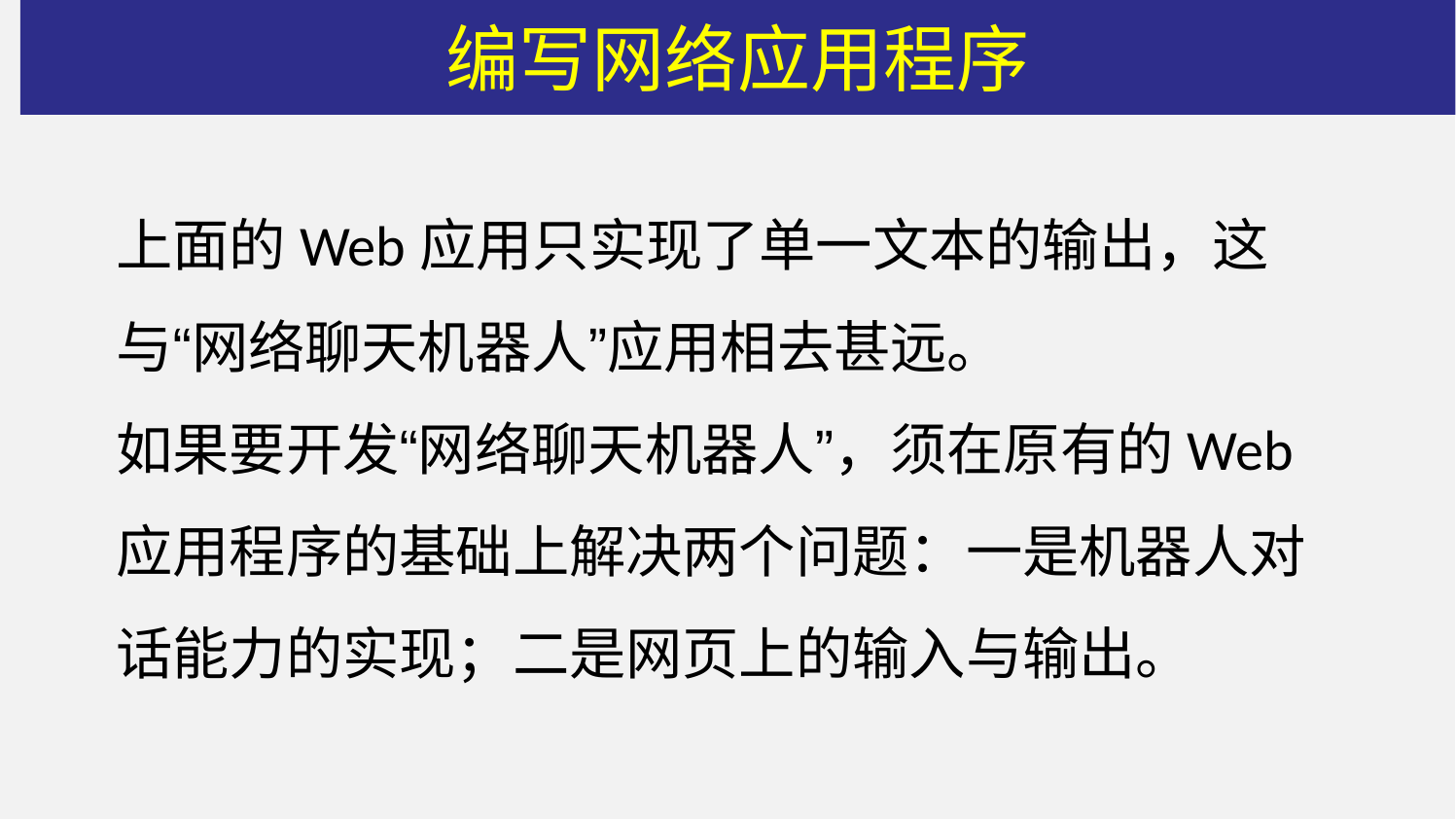

# 编写网络应用程序
上面的Web应用只实现了单一文本的输出，这与“网络聊天机器人”应用相去甚远。
如果要开发“网络聊天机器人”，须在原有的Web应用程序的基础上解决两个问题：一是机器人对话能力的实现；二是网页上的输入与输出。